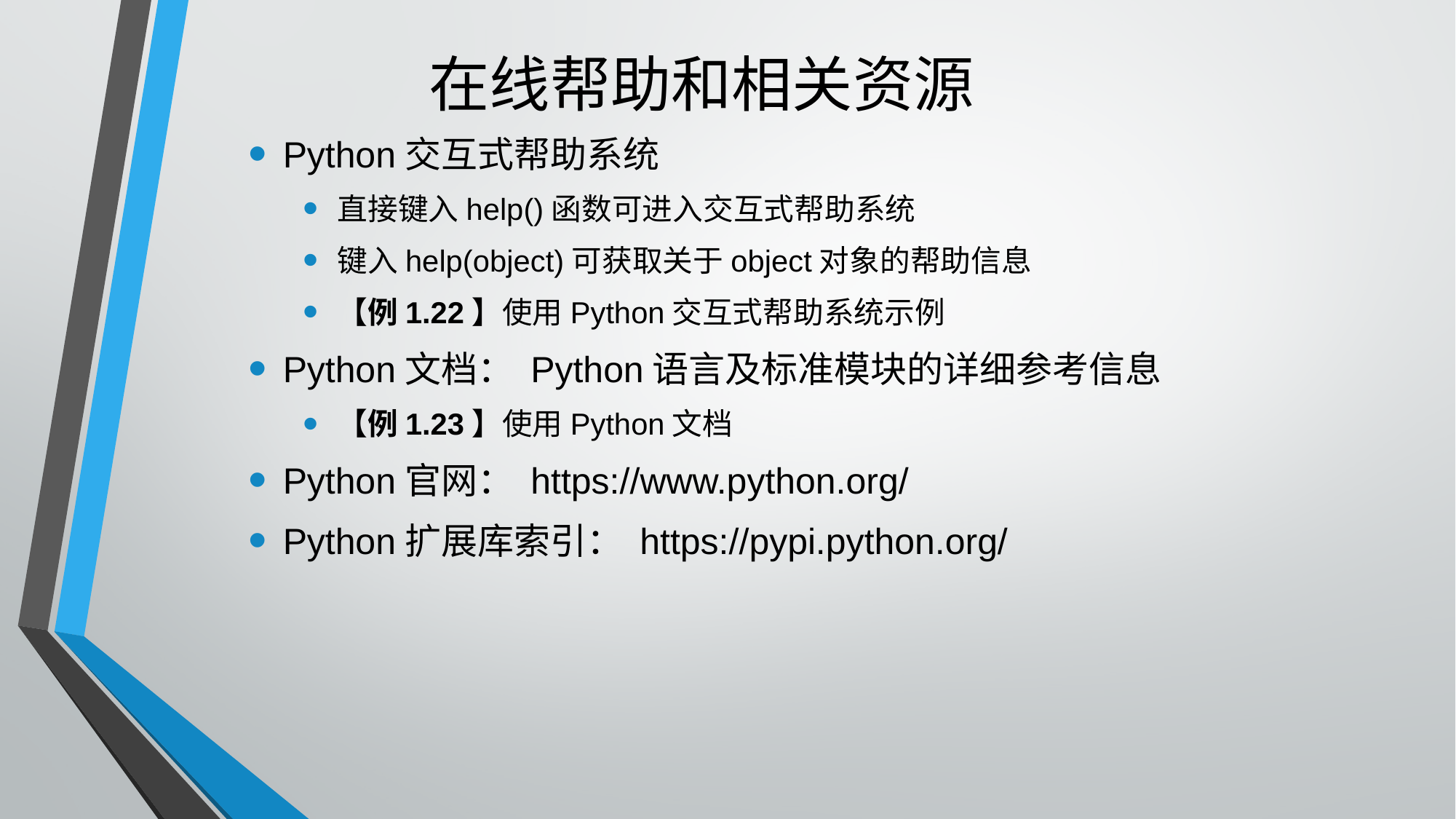

# 在线帮助和相关资源
Python交互式帮助系统
直接键入help()函数可进入交互式帮助系统
键入help(object)可获取关于object对象的帮助信息
【例1.22】使用Python交互式帮助系统示例
Python文档： Python语言及标准模块的详细参考信息
【例1.23】使用Python文档
Python官网： https://www.python.org/
Python扩展库索引： https://pypi.python.org/